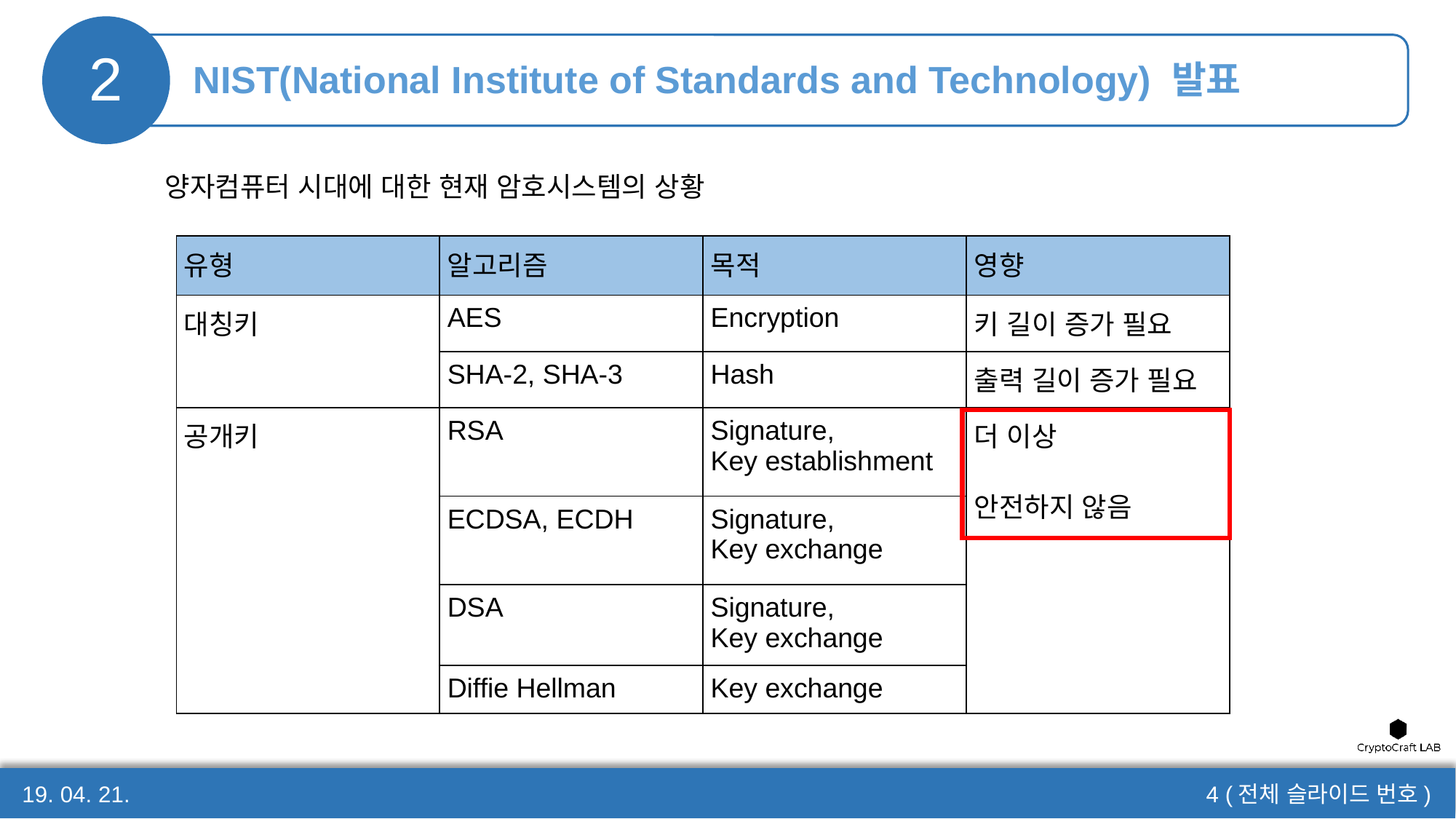

2
# NIST(National Institute of Standards and Technology) 발표
양자컴퓨터 시대에 대한 현재 암호시스템의 상황

| 유형 | 알고리즘 | 목적 | 영향 |
| --- | --- | --- | --- |
| 대칭키 | AES | Encryption | 키 길이 증가 필요 |
|  | SHA-2, SHA-3 | Hash | 출력 길이 증가 필요 |
| 공개키 | RSA | Signature, Key establishment | 더 이상 안전하지 않음 |
|  | ECDSA, ECDH | Signature, Key exchange |  |
|  | DSA | Signature, Key exchange |  |
|  | Diffie Hellman | Key exchange |  |